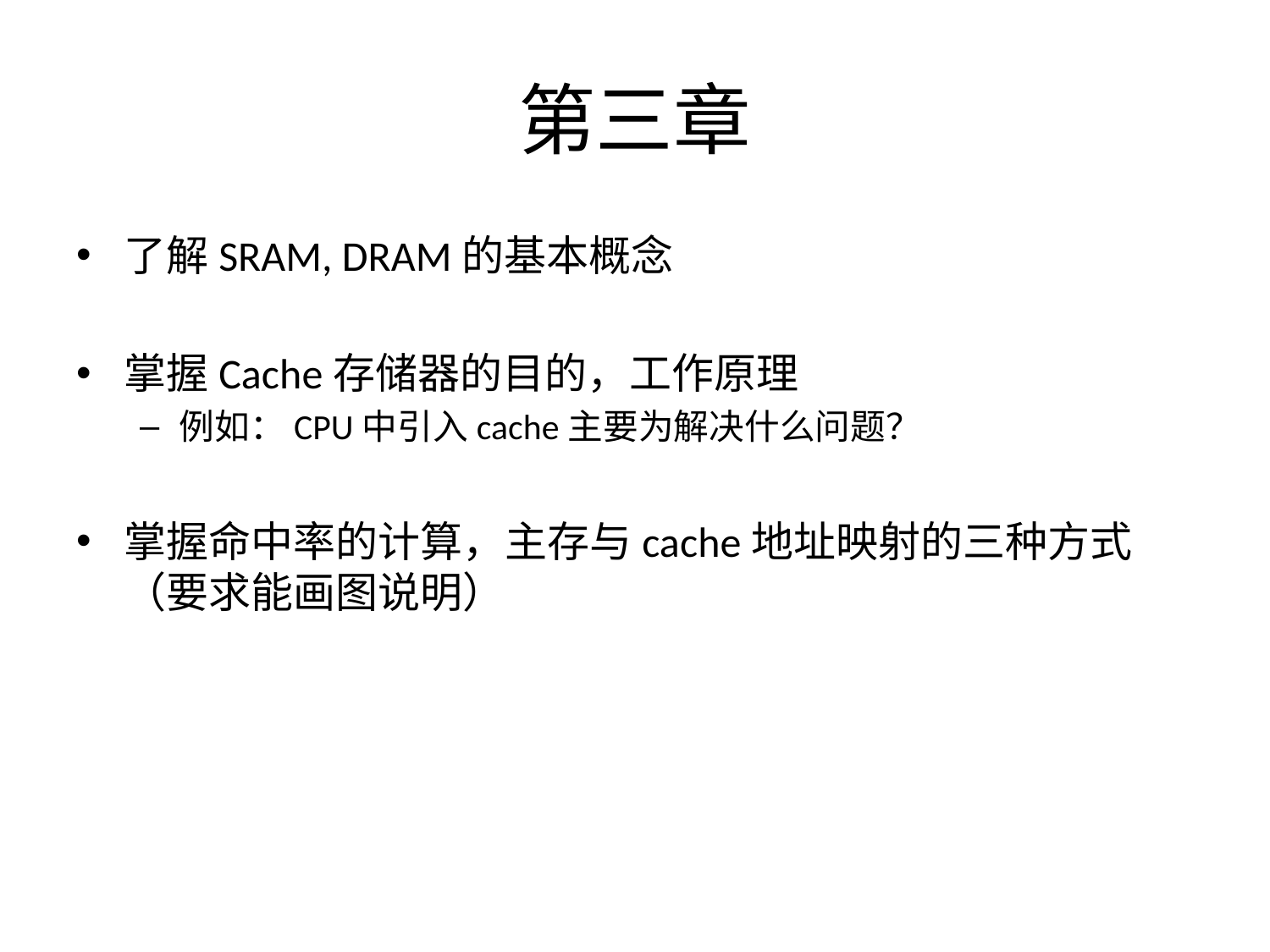

# 第三章
了解SRAM, DRAM的基本概念

掌握Cache存储器的目的，工作原理
例如：CPU中引入cache主要为解决什么问题？

掌握命中率的计算，主存与cache地址映射的三种方式 （要求能画图说明）